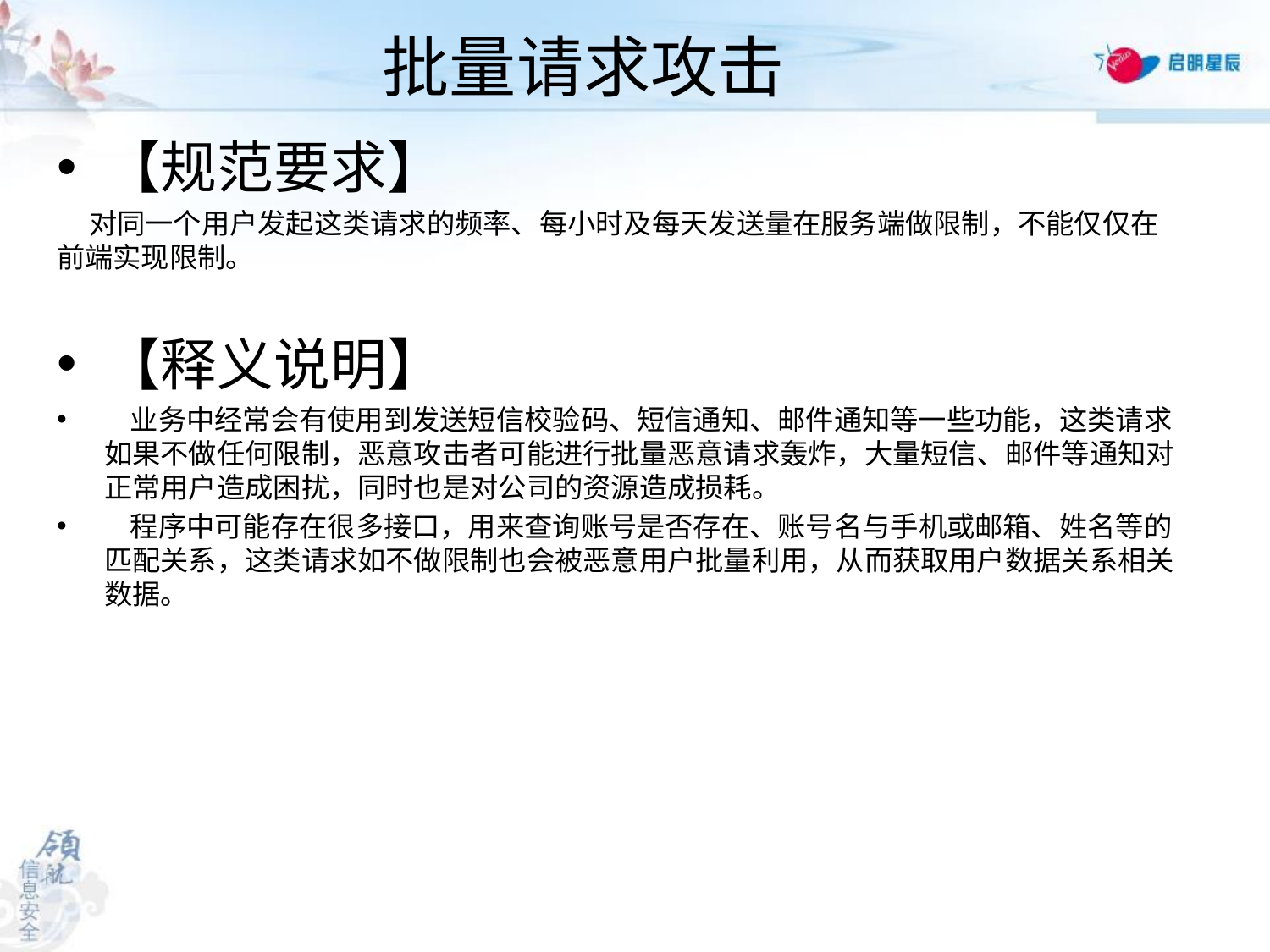

# 批量请求攻击
【规范要求】
    对同一个用户发起这类请求的频率、每小时及每天发送量在服务端做限制，不能仅仅在前端实现限制。

【释义说明】
   业务中经常会有使用到发送短信校验码、短信通知、邮件通知等一些功能，这类请求如果不做任何限制，恶意攻击者可能进行批量恶意请求轰炸，大量短信、邮件等通知对正常用户造成困扰，同时也是对公司的资源造成损耗。
   程序中可能存在很多接口，用来查询账号是否存在、账号名与手机或邮箱、姓名等的匹配关系，这类请求如不做限制也会被恶意用户批量利用，从而获取用户数据关系相关数据。